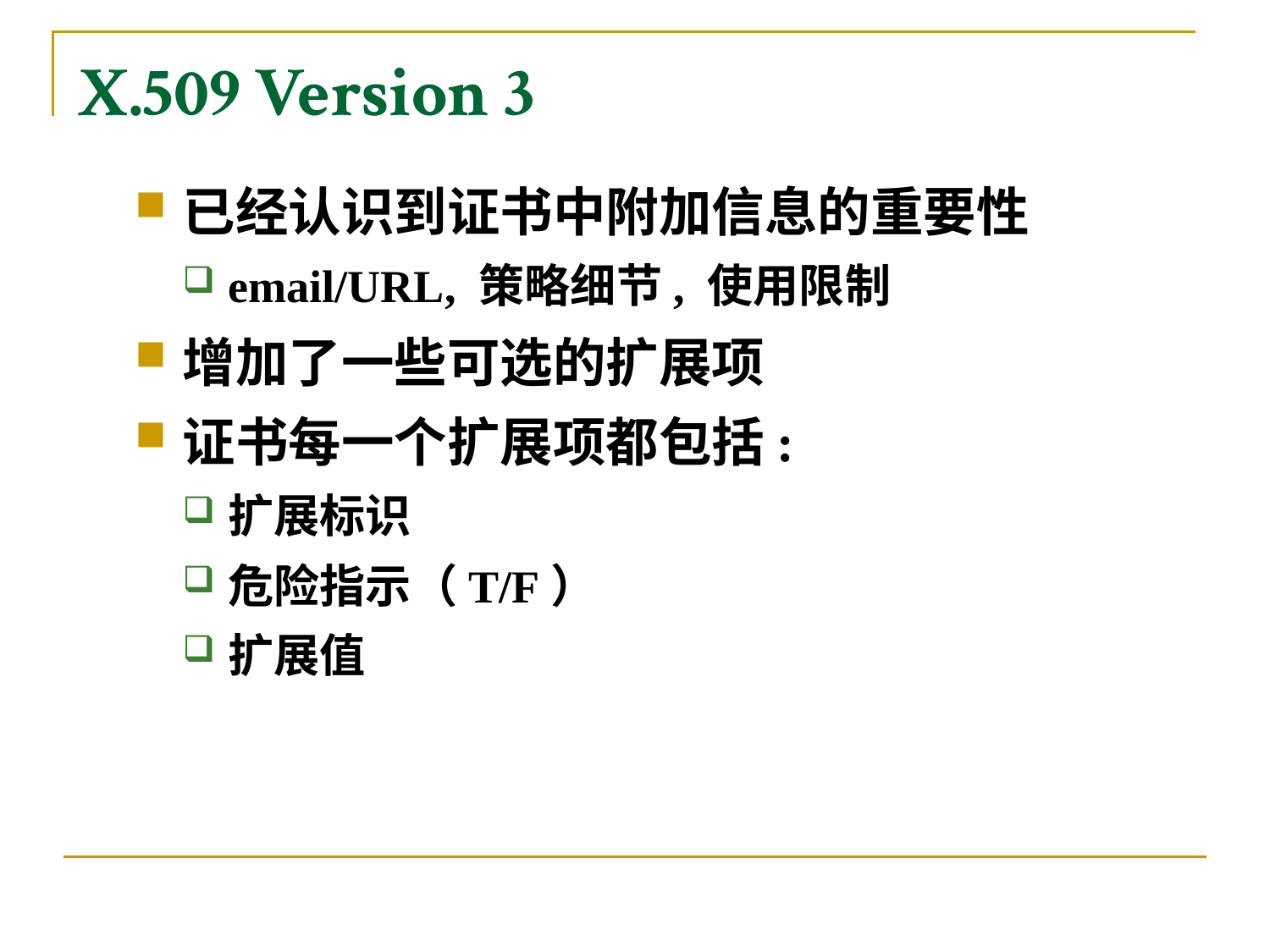

# X.509 Version 3
已经认识到证书中附加信息的重要性
email/URL, 策略细节, 使用限制
增加了一些可选的扩展项
证书每一个扩展项都包括:
扩展标识
危险指示（T/F）
扩展值

60